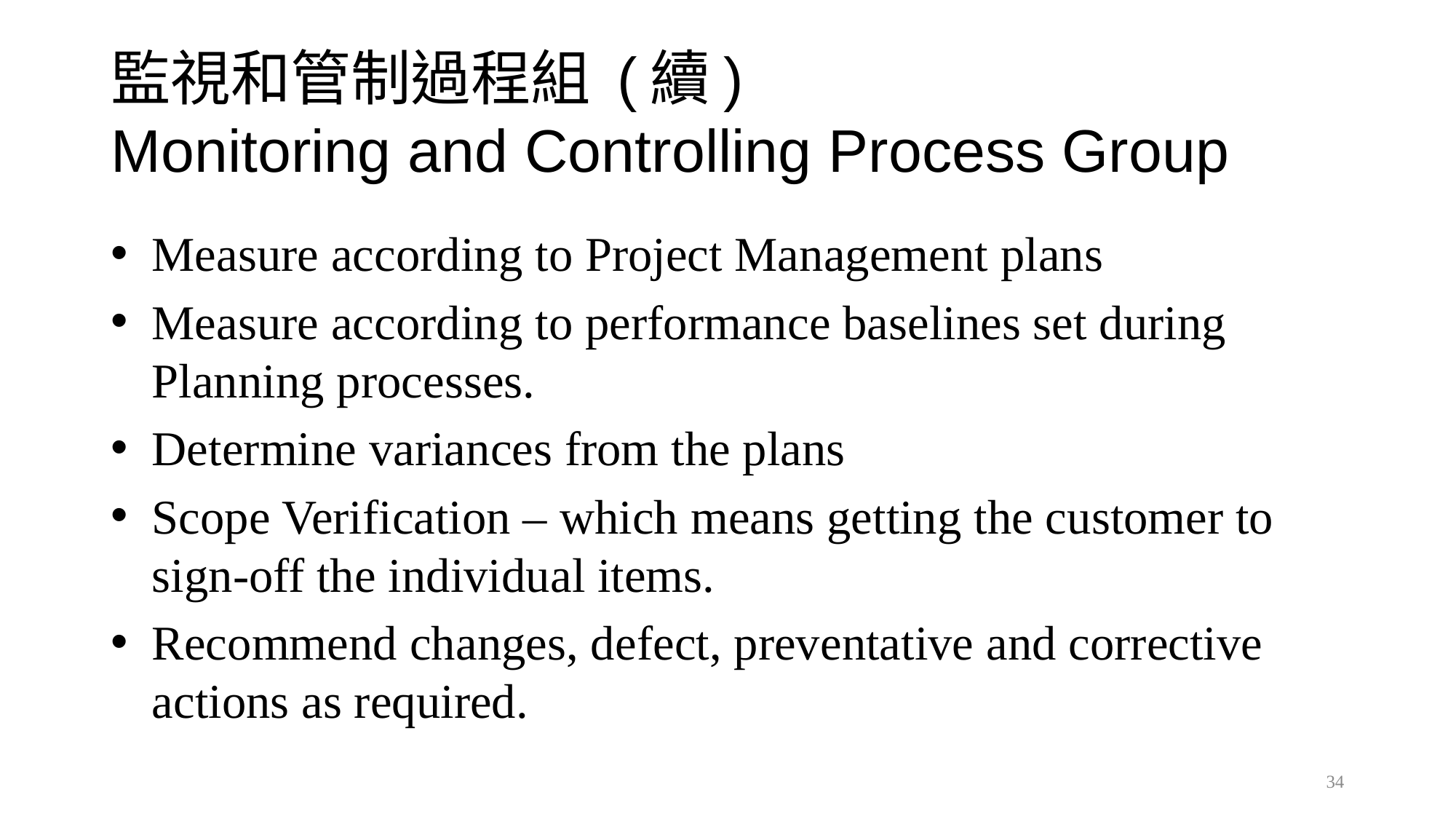

# 監視和管制過程組 (續) Monitoring and Controlling Process Group
Measure according to Project Management plans
Measure according to performance baselines set during Planning processes.
Determine variances from the plans
Scope Verification – which means getting the customer to sign-off the individual items.
Recommend changes, defect, preventative and corrective actions as required.
34